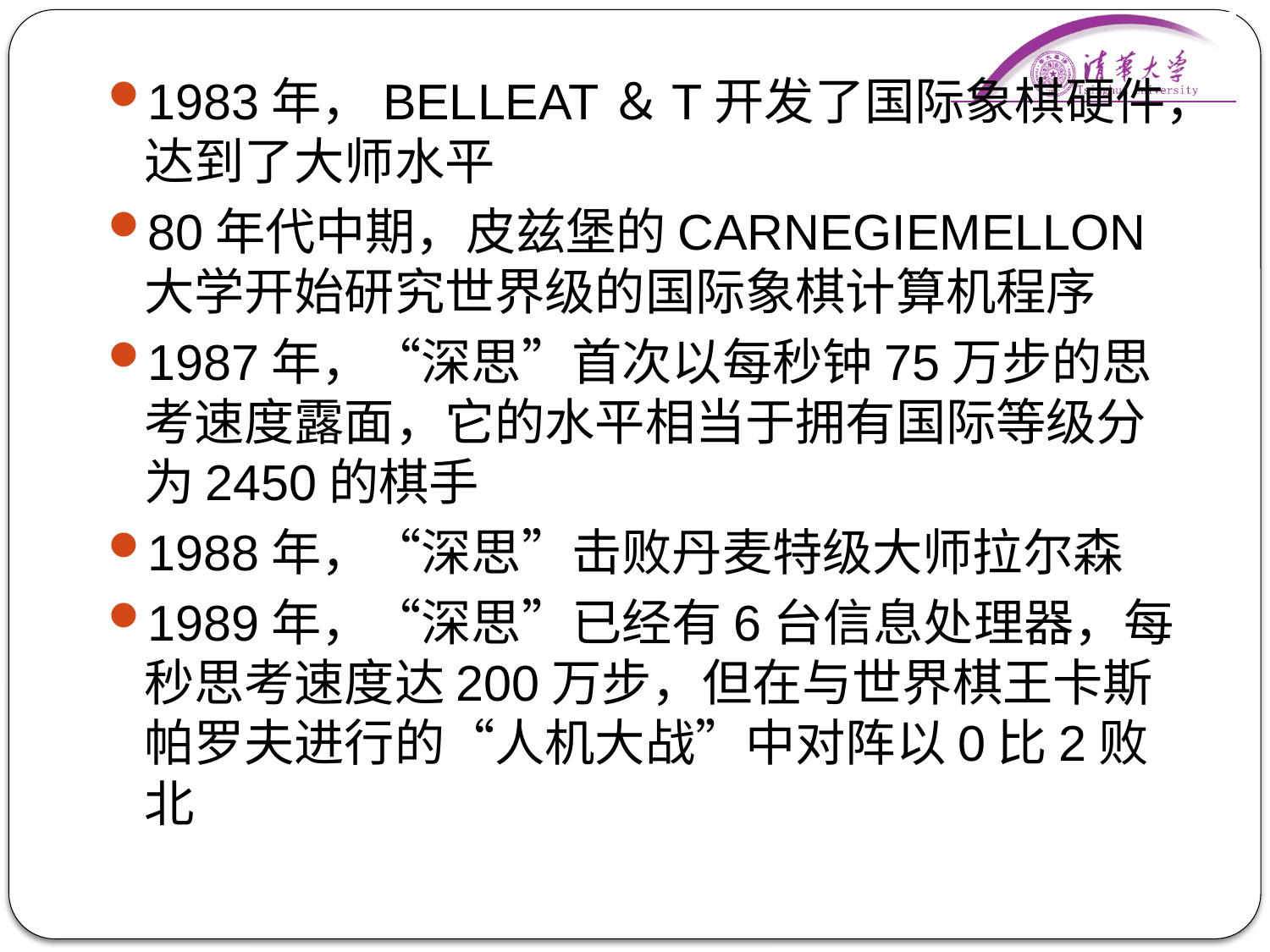

1983年，BELLEAT＆T开发了国际象棋硬件，达到了大师水平
80年代中期，皮兹堡的CARNEGIEMELLON大学开始研究世界级的国际象棋计算机程序
1987年，“深思”首次以每秒钟75万步的思考速度露面，它的水平相当于拥有国际等级分为2450的棋手
1988年，“深思”击败丹麦特级大师拉尔森
1989年，“深思”已经有6台信息处理器，每秒思考速度达200万步，但在与世界棋王卡斯帕罗夫进行的“人机大战”中对阵以0比2败北
46